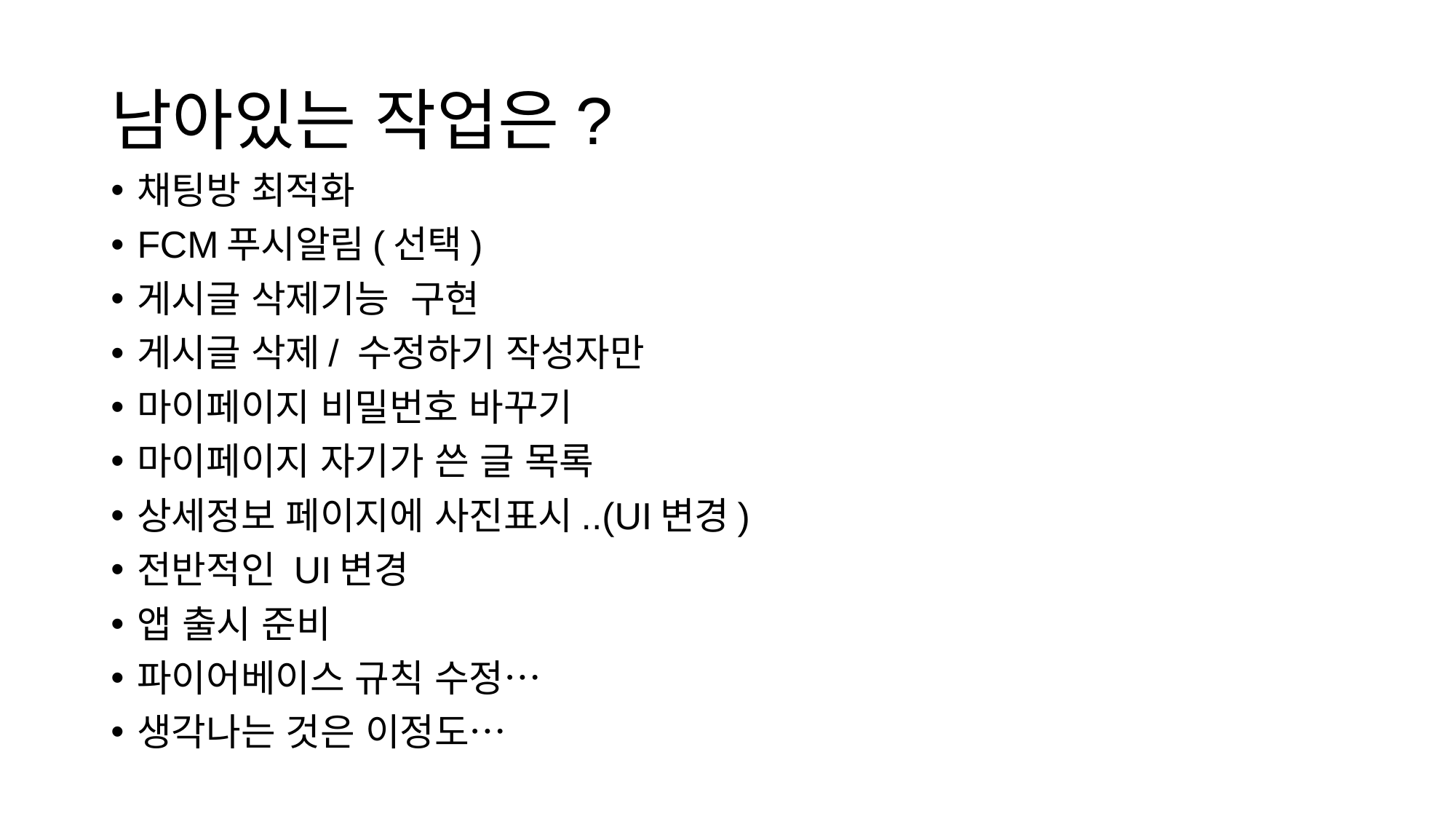

# 남아있는 작업은?
채팅방 최적화
FCM푸시알림(선택)
게시글 삭제기능  구현
게시글 삭제/ 수정하기 작성자만
마이페이지 비밀번호 바꾸기
마이페이지 자기가 쓴 글 목록
상세정보 페이지에 사진표시..(UI변경)
전반적인 UI변경
앱 출시 준비
파이어베이스 규칙 수정…
생각나는 것은 이정도…